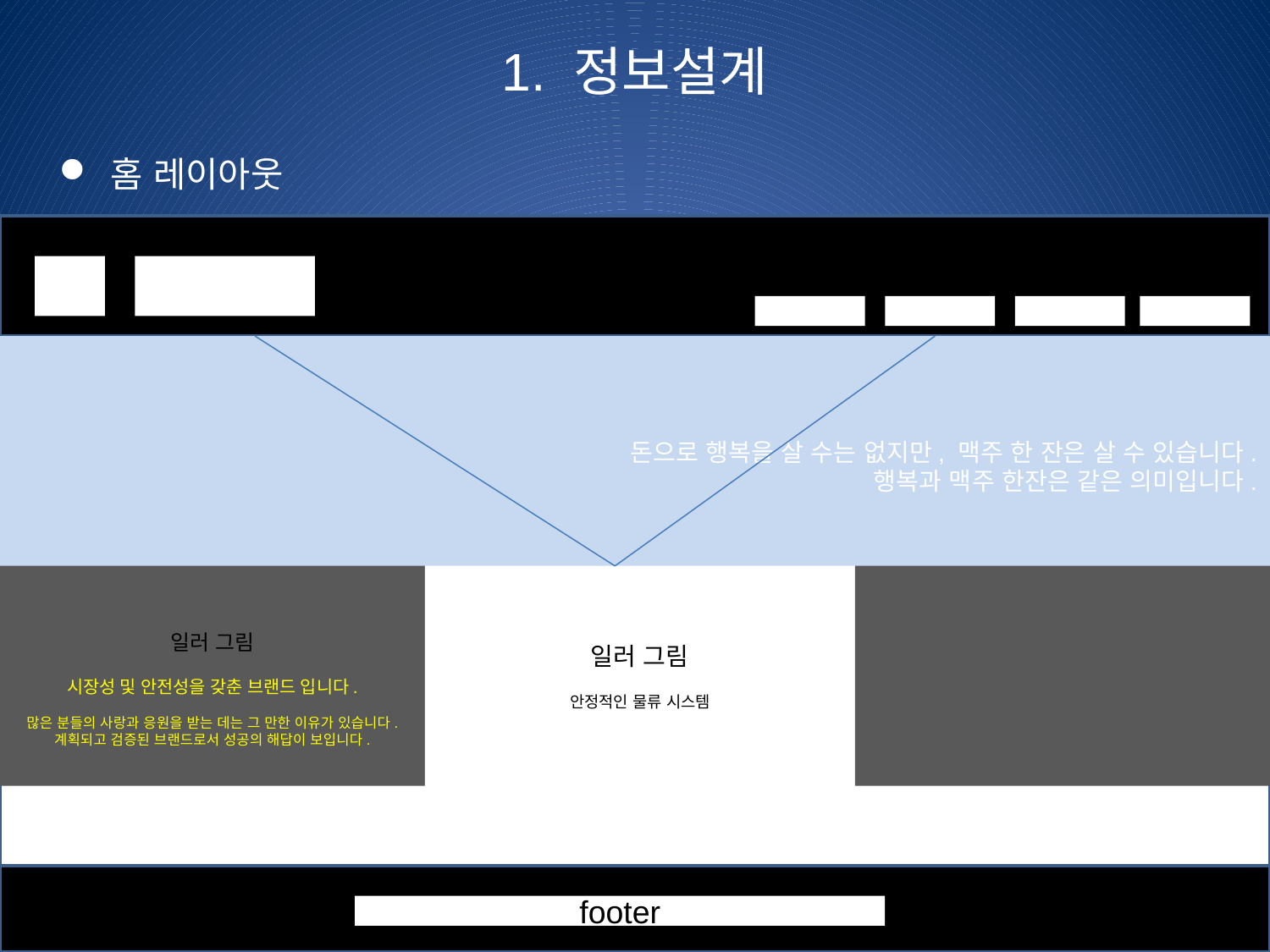

# 1. 정보설계
 홈 레이아웃

돈으로 행복을 살 수는 없지만, 맥주 한 잔은 살 수 있습니다.
행복과 맥주 한잔은 같은 의미입니다.

일러 그림

시장성 및 안전성을 갖춘 브랜드 입니다.

많은 분들의 사랑과 응원을 받는 데는 그 만한 이유가 있습니다.
계획되고 검증된 브랜드로서 성공의 해답이 보입니다.

일러 그림

안정적인 물류 시스템

footer